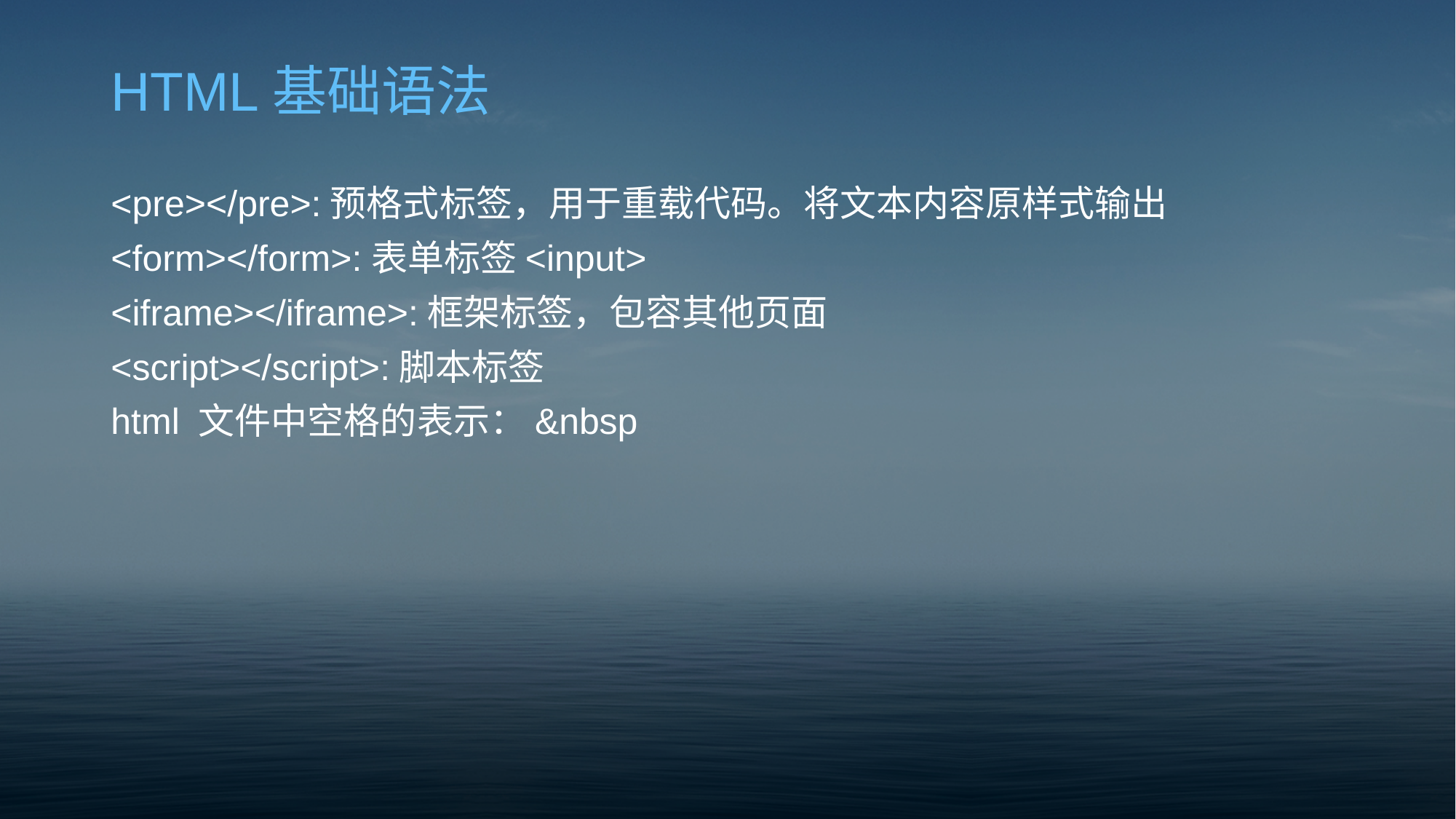

# HTML基础语法
<pre></pre>:预格式标签，用于重载代码。将文本内容原样式输出
<form></form>:表单标签<input>
<iframe></iframe>:框架标签，包容其他页面
<script></script>:脚本标签
html 文件中空格的表示：&nbsp